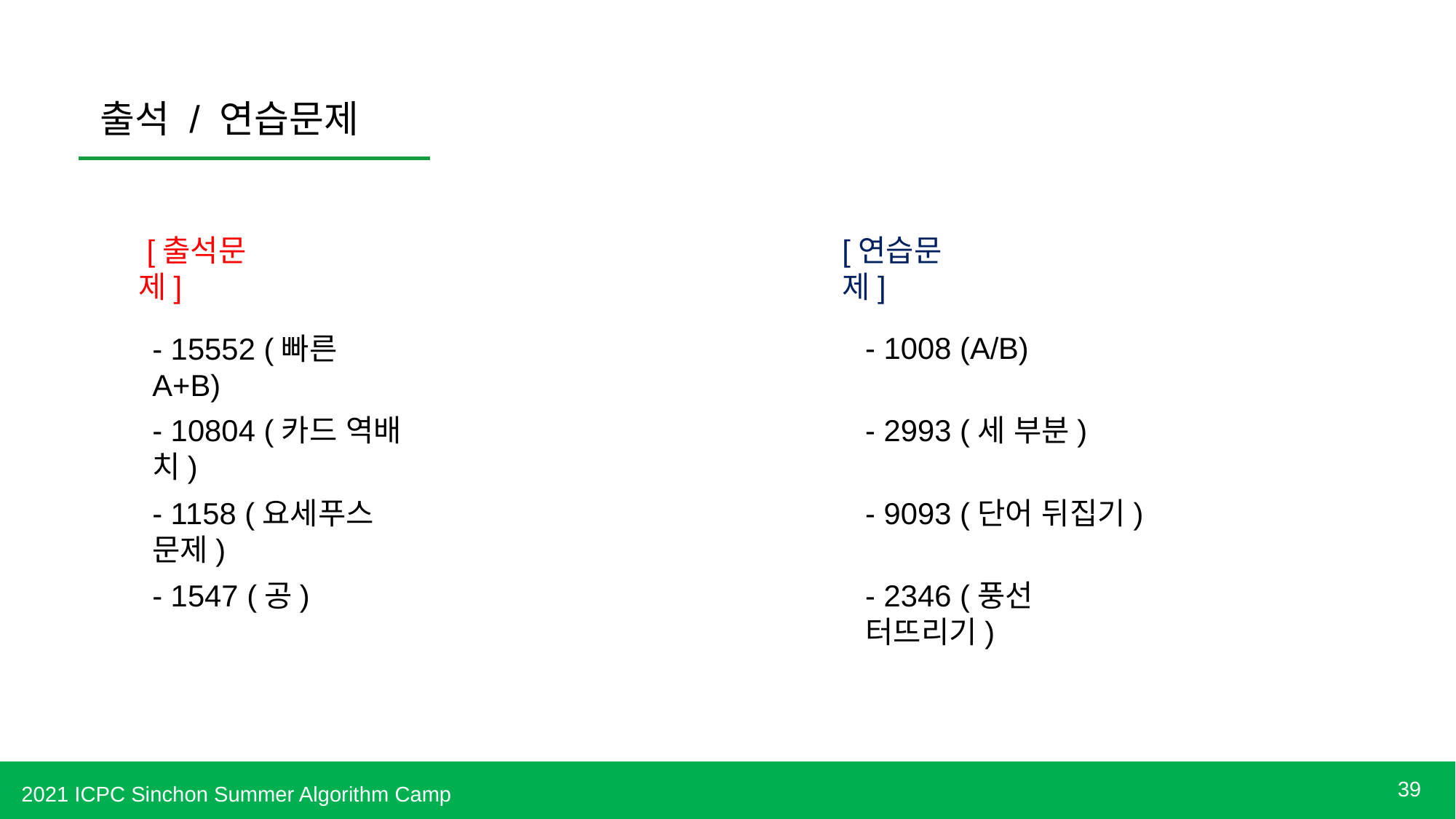

출석 / 연습문제
 [출석문제]
[연습문제]
- 1008 (A/B)
- 15552 (빠른 A+B)
- 10804 (카드 역배치)
- 2993 (세 부분)
- 1158 (요세푸스 문제)
- 9093 (단어 뒤집기)
- 1547 (공)
- 2346 (풍선 터뜨리기)

39
2021 ICPC Sinchon Summer Algorithm Camp